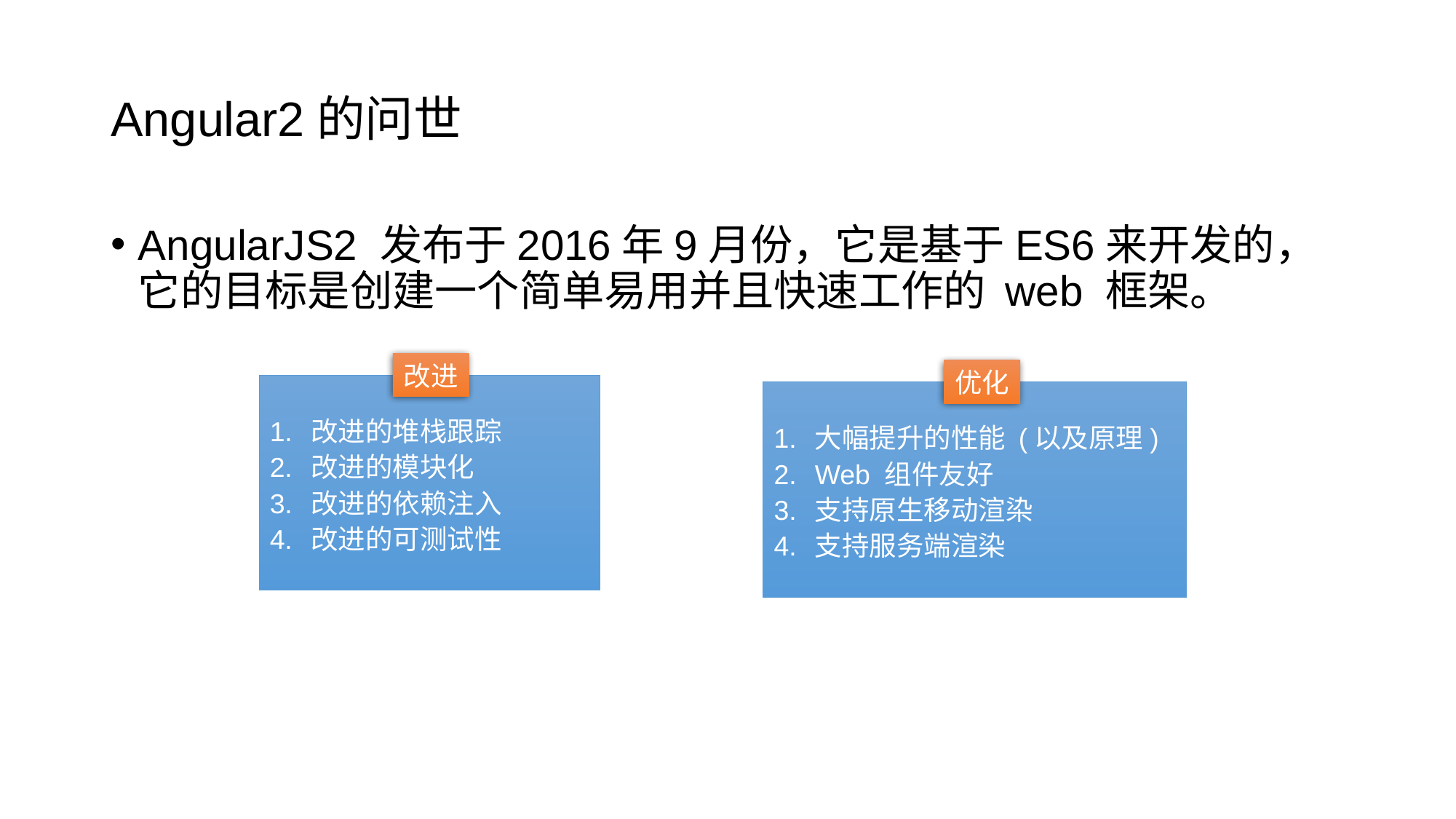

# Angular2的问世
AngularJS2 发布于2016年9月份，它是基于ES6来开发的，它的目标是创建一个简单易用并且快速工作的 web 框架。
改进
优化
改进的堆栈跟踪
改进的模块化
改进的依赖注入
改进的可测试性
大幅提升的性能 (以及原理)
Web 组件友好
支持原生移动渲染
支持服务端渲染